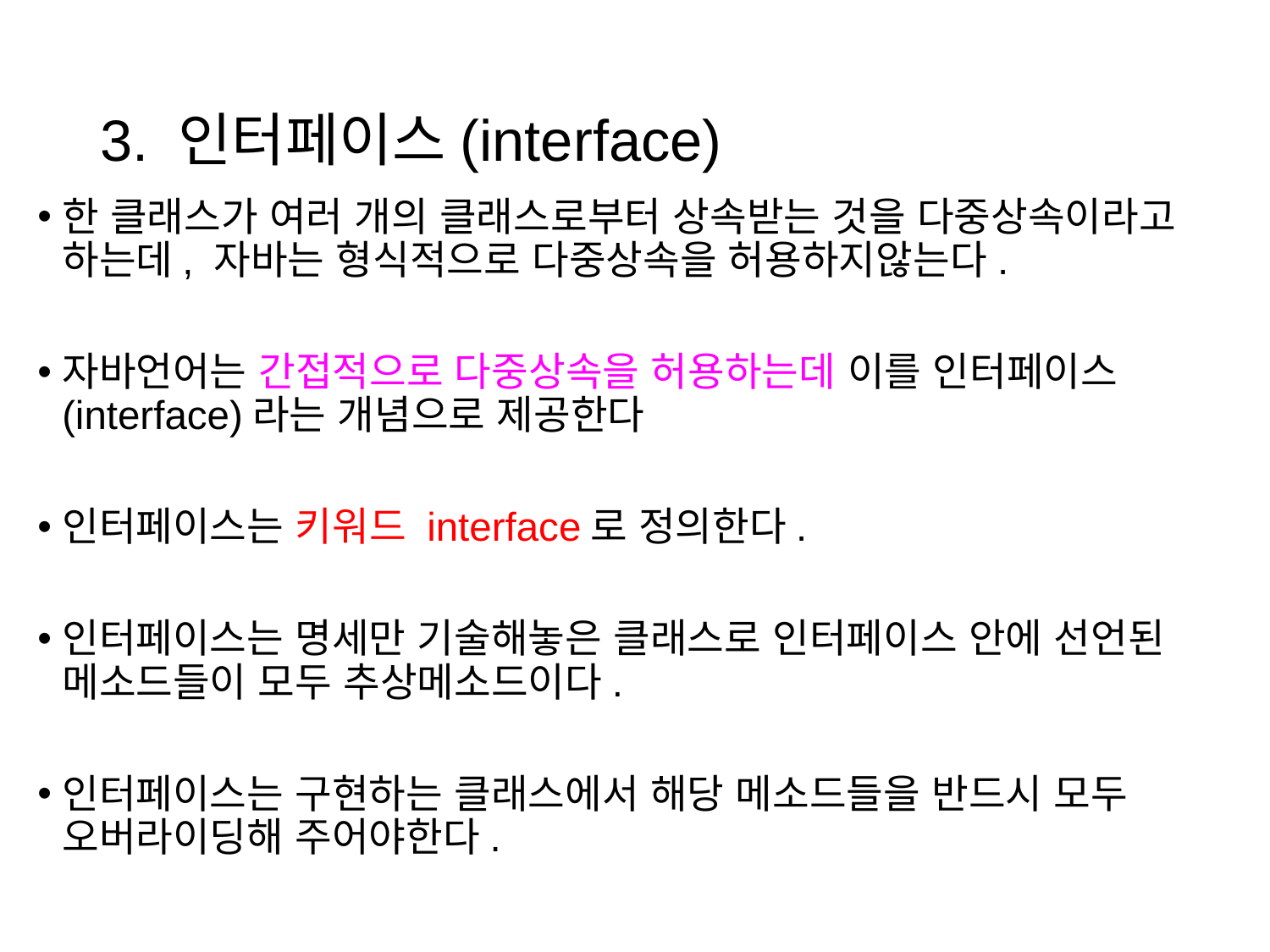

# 3. 인터페이스(interface)
한 클래스가 여러 개의 클래스로부터 상속받는 것을 다중상속이라고 하는데, 자바는 형식적으로 다중상속을 허용하지않는다.

자바언어는 간접적으로 다중상속을 허용하는데 이를 인터페이스(interface)라는 개념으로 제공한다

인터페이스는 키워드 interface로 정의한다.

인터페이스는 명세만 기술해놓은 클래스로 인터페이스 안에 선언된 메소드들이 모두 추상메소드이다.

인터페이스는 구현하는 클래스에서 해당 메소드들을 반드시 모두 오버라이딩해 주어야한다.